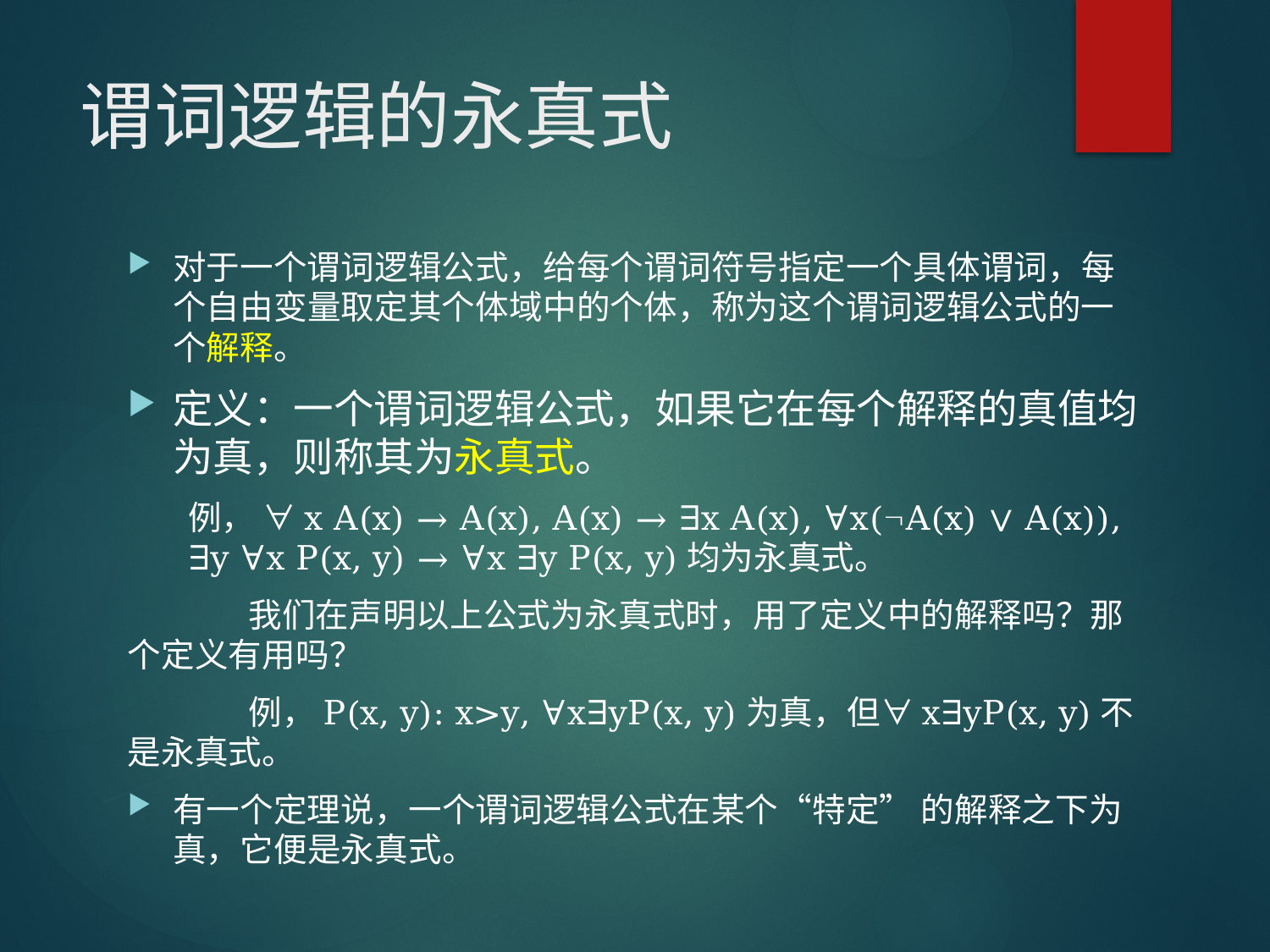

# 谓词逻辑的永真式
对于一个谓词逻辑公式，给每个谓词符号指定一个具体谓词，每个自由变量取定其个体域中的个体，称为这个谓词逻辑公式的一个解释。
定义：一个谓词逻辑公式，如果它在每个解释的真值均为真，则称其为永真式。
例， ∀x A(x) → A(x), A(x) → ∃x A(x), ∀x(¬A(x) ∨ A(x)),
		∃y ∀x P(x, y) → ∀x ∃y P(x, y)均为永真式。
	我们在声明以上公式为永真式时，用了定义中的解释吗？那个定义有用吗？
	例，P(x, y): x>y, ∀x∃yP(x, y)为真，但∀x∃yP(x, y)不是永真式。
有一个定理说，一个谓词逻辑公式在某个“特定” 的解释之下为真，它便是永真式。